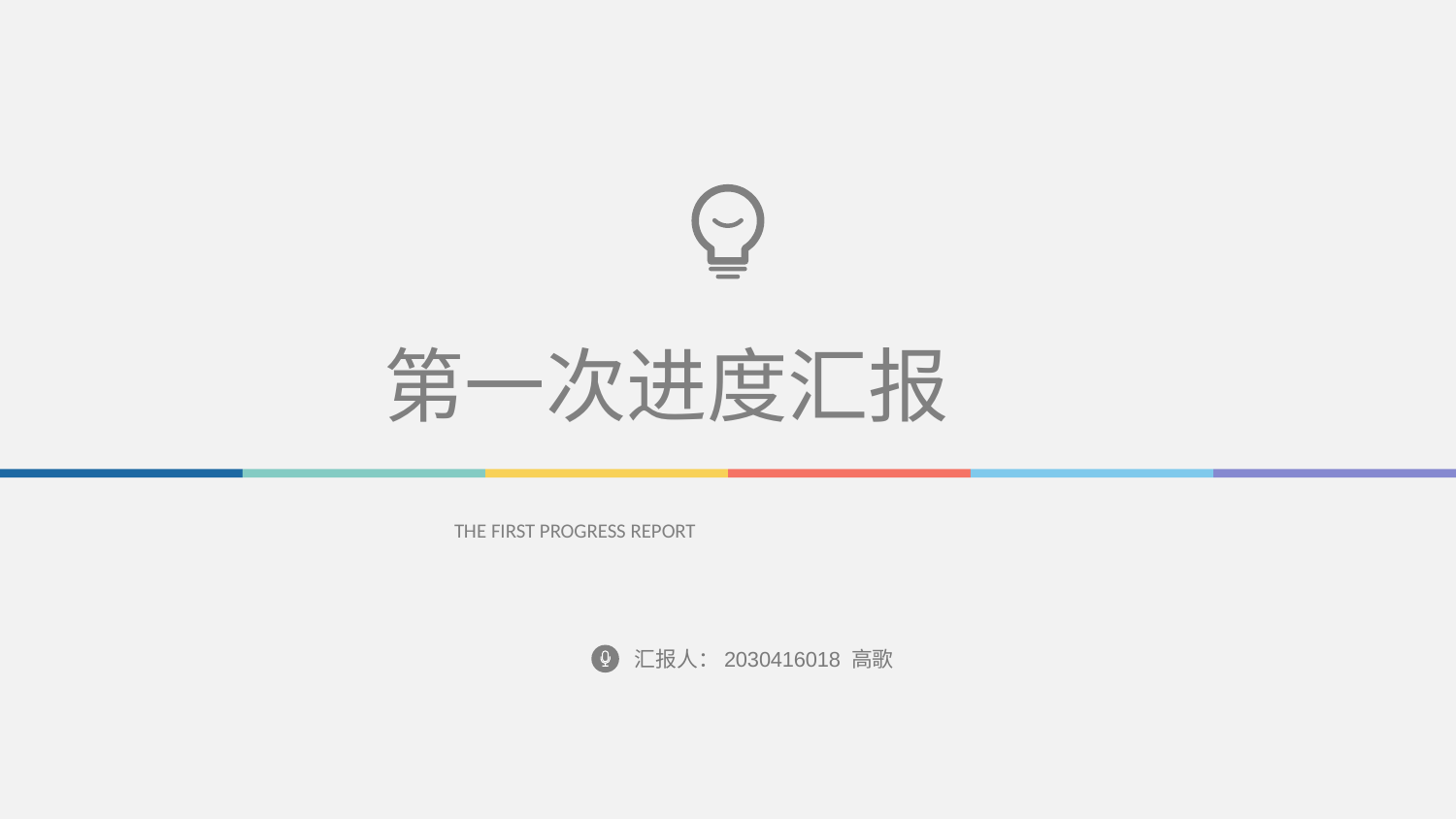

第一次进度汇报

THE FIRST PROGRESS REPORT
汇报人：2030416018 高歌